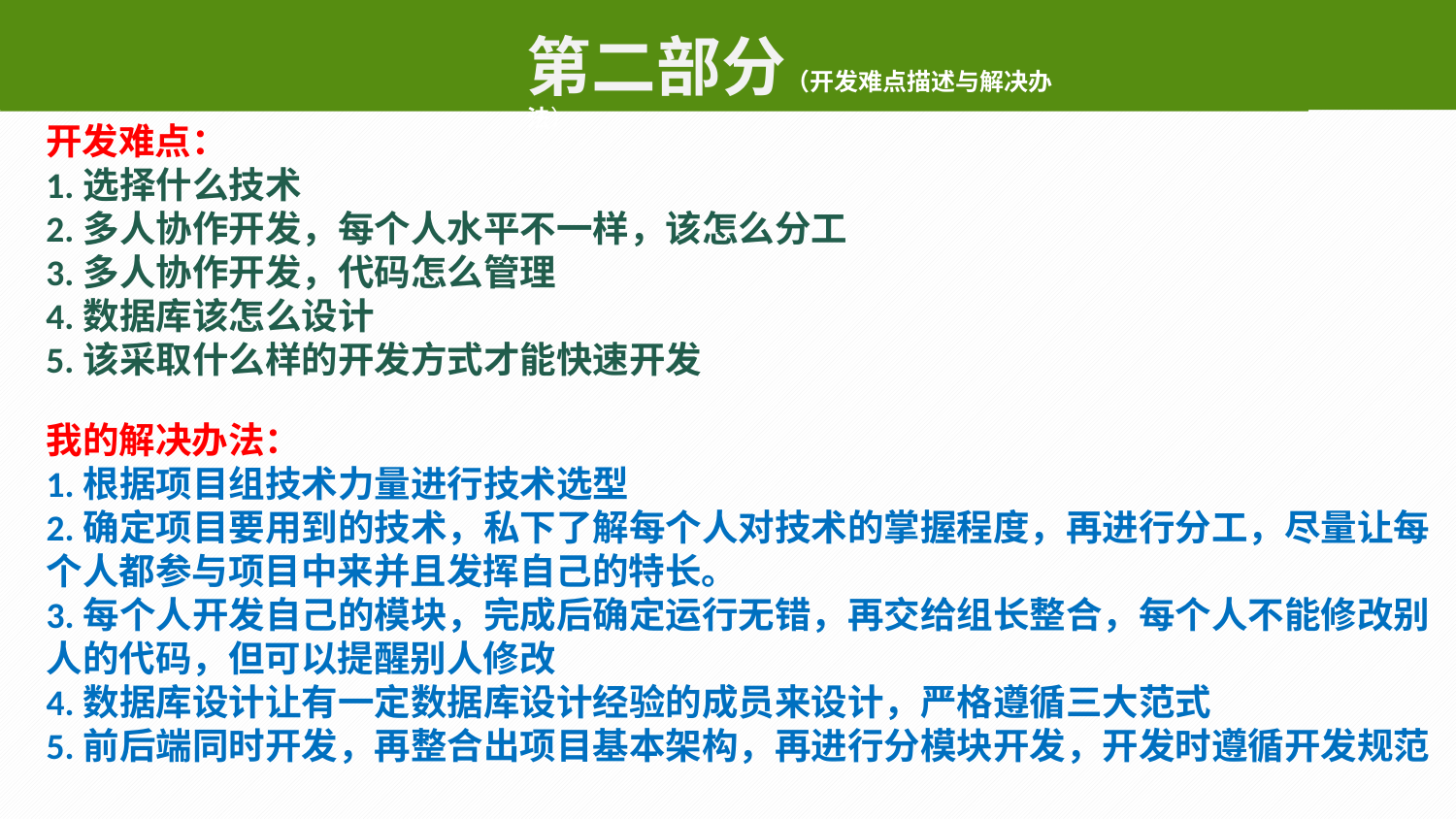

第二部分（开发难点描述与解决办法）

选题背景

开发难点：
1.选择什么技术
2.多人协作开发，每个人水平不一样，该怎么分工
3.多人协作开发，代码怎么管理
4.数据库该怎么设计
5.该采取什么样的开发方式才能快速开发
我的解决办法：
1.根据项目组技术力量进行技术选型
2.确定项目要用到的技术，私下了解每个人对技术的掌握程度，再进行分工，尽量让每个人都参与项目中来并且发挥自己的特长。
3.每个人开发自己的模块，完成后确定运行无错，再交给组长整合，每个人不能修改别人的代码，但可以提醒别人修改
4.数据库设计让有一定数据库设计经验的成员来设计，严格遵循三大范式
5.前后端同时开发，再整合出项目基本架构，再进行分模块开发，开发时遵循开发规范